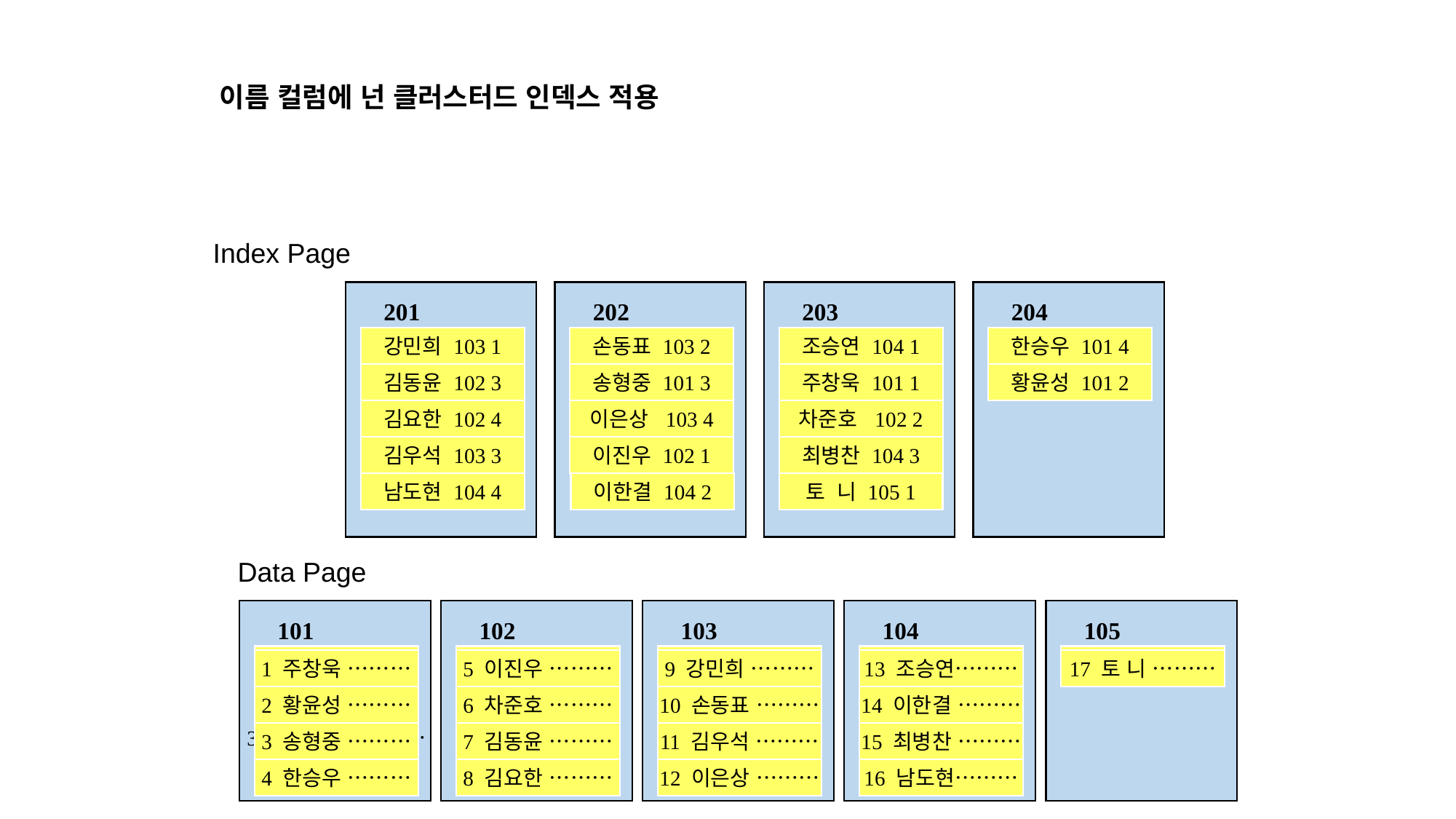

이름 컬럼에 넌 클러스터드 인덱스 적용
Index Page

201
202
203
204
강민희 103 1
손동표 103 2
조승연 104 1
한승우 101 4
김동윤 102 3
송형중 101 3
주창욱 101 1
황윤성 101 2
김요한 102 4
이은상  103 4
차준호  102 2
김우석 103 3
이진우 102 1
최병찬 104 3
남도현 104 4
이한결 104 2
토  니 105 1
Data Page

101
102
103
104
105
1 주창욱 ………
5 이진우 ………
9 강민희 ………
13 조승연 ………
17 토 니 ………
1 주창욱 ………
5 이진우 ………
9 강민희 ………
13 조승연………
17 토 니 ………
2 황윤성 ………
6 차준호 ………
10 손동표 ………
14 이한결 ………
2 황윤성 ………
6 차준호 ………
10 손동표 ………
14 이한결 ………
3 송형중	 ………
7 김동윤 ………
11 김우석 ………
15 최병찬 ………
3 송형중 ………
7 김동윤 ………
11 김우석 ………
15 최병찬 ………
4 한승우 ………
8 김요한 ………
12 이은상 ………
16 남도현………
4 한승우 ………
8 김요한 ………
12 이은상 ………
16 남도현………